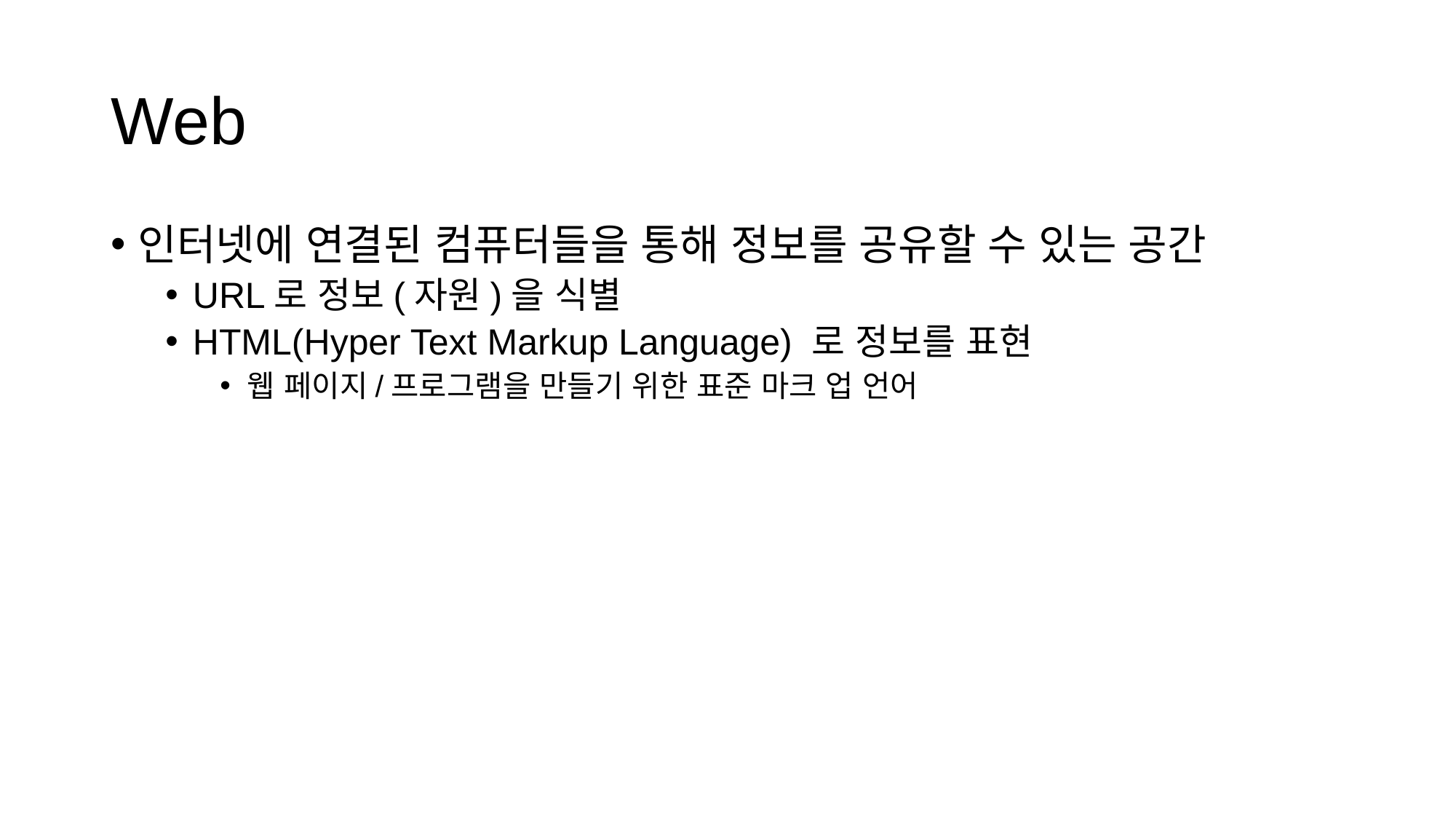

# Web
인터넷에 연결된 컴퓨터들을 통해 정보를 공유할 수 있는 공간
URL로 정보(자원)을 식별
HTML(Hyper Text Markup Language) 로 정보를 표현
웹 페이지/프로그램을 만들기 위한 표준 마크 업 언어